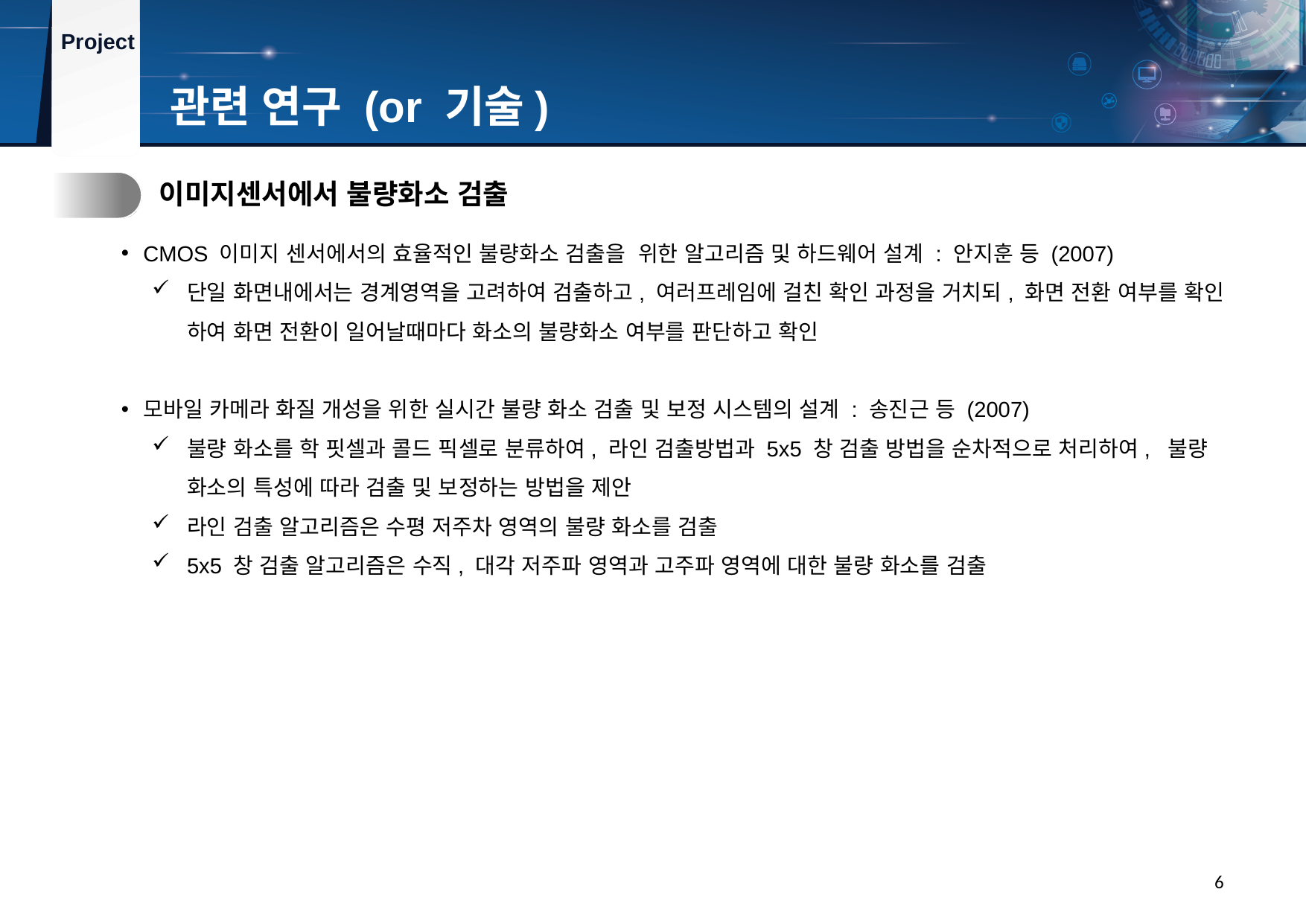

관련 연구 (or 기술)

1.
이미지센서에서 불량화소 검출
CMOS 이미지 센서에서의 효율적인 불량화소 검출을  위한 알고리즘 및 하드웨어 설계 : 안지훈 등 (2007)
단일 화면내에서는 경계영역을 고려하여 검출하고, 여러프레임에 걸친 확인 과정을 거치되, 화면 전환 여부를 확인 하여 화면 전환이 일어날때마다 화소의 불량화소 여부를 판단하고 확인

모바일 카메라 화질 개성을 위한 실시간 불량 화소 검출 및 보정 시스템의 설계 : 송진근 등 (2007)
불량 화소를 학 핏셀과 콜드 픽셀로 분류하여, 라인 검출방법과 5x5 창 검출 방법을 순차적으로 처리하여,  불량 화소의 특성에 따라 검출 및 보정하는 방법을 제안
라인 검출 알고리즘은 수평 저주차 영역의 불량 화소를 검출
5x5 창 검출 알고리즘은 수직, 대각 저주파 영역과 고주파 영역에 대한 불량 화소를 검출
6